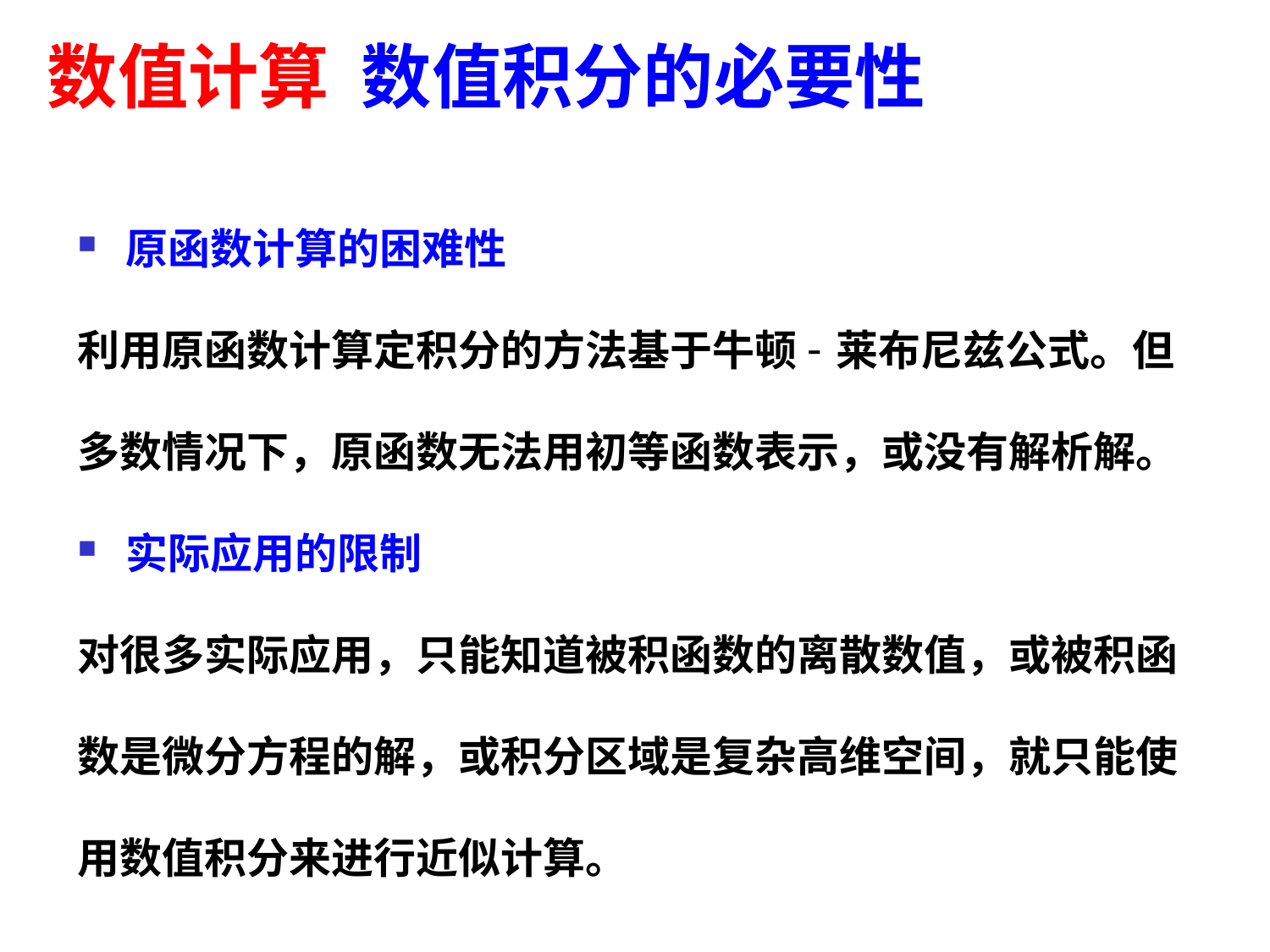

数值计算  数值积分的必要性
原函数计算的困难性
利用原函数计算定积分的方法基于牛顿-莱布尼兹公式。但多数情况下，原函数无法用初等函数表示，或没有解析解。
实际应用的限制
对很多实际应用，只能知道被积函数的离散数值，或被积函数是微分方程的解，或积分区域是复杂高维空间，就只能使用数值积分来进行近似计算。
54